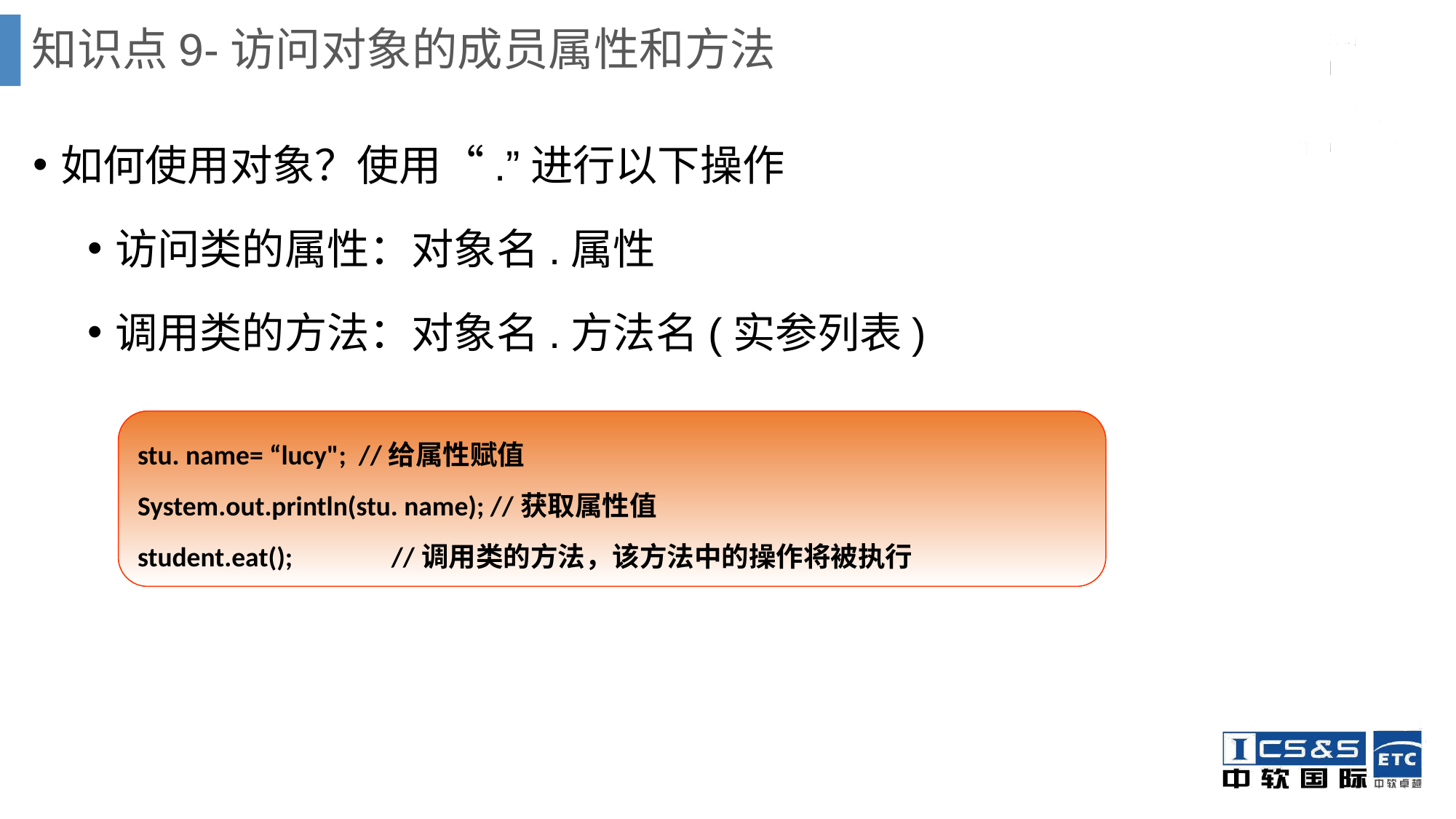

# 知识点9-访问对象的成员属性和方法
如何使用对象？使用“.”进行以下操作
访问类的属性：对象名.属性
调用类的方法：对象名.方法名(实参列表)

stu. name= “lucy";  //给属性赋值
System.out.println(stu. name); //获取属性值
student.eat();                //调用类的方法，该方法中的操作将被执行